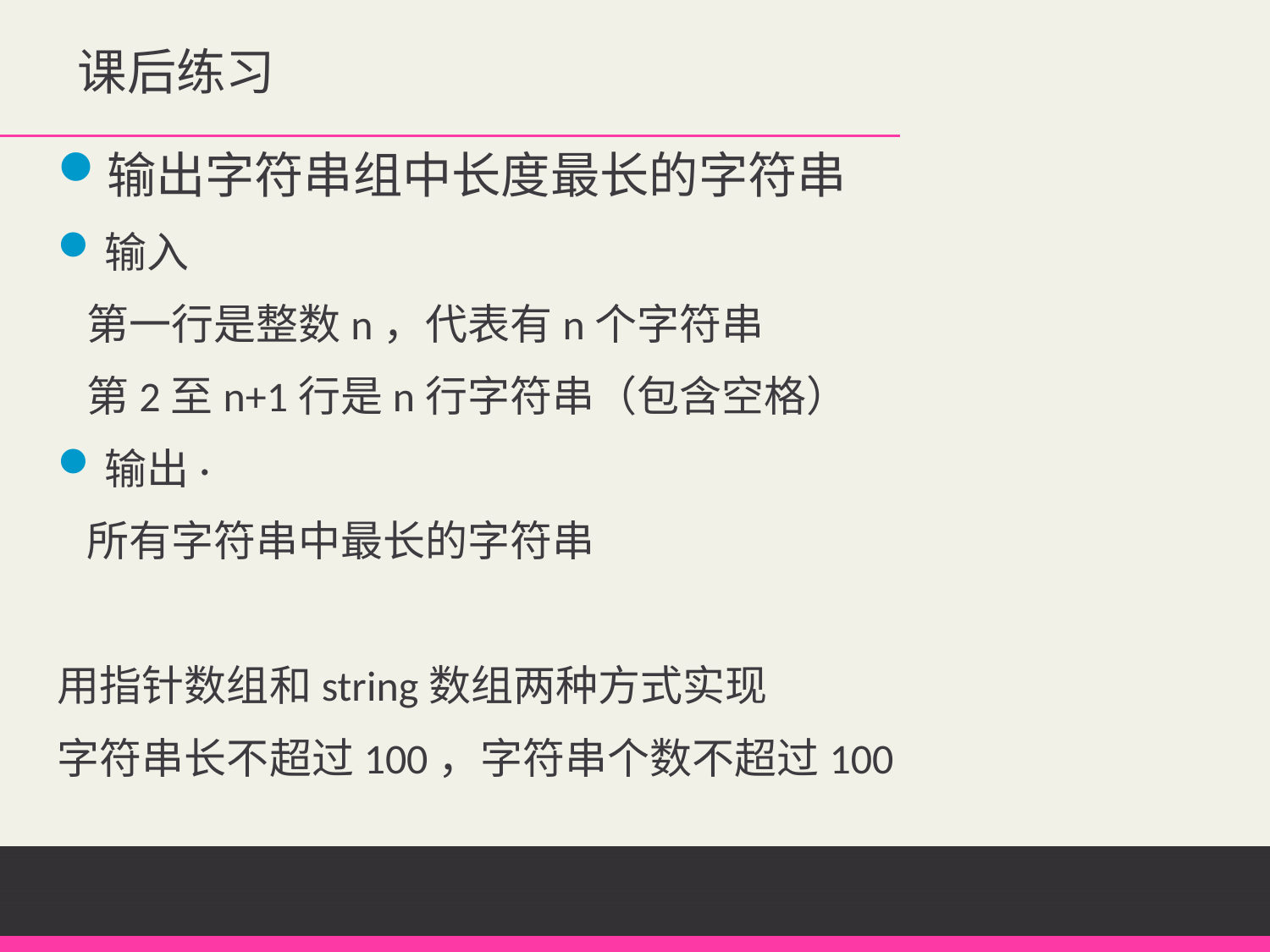

课后练习
输出字符串组中长度最长的字符串
输入
  第一行是整数n，代表有n个字符串
  第2至n+1行是n行字符串（包含空格）
输出·
  所有字符串中最长的字符串

用指针数组和string数组两种方式实现
字符串长不超过100，字符串个数不超过100